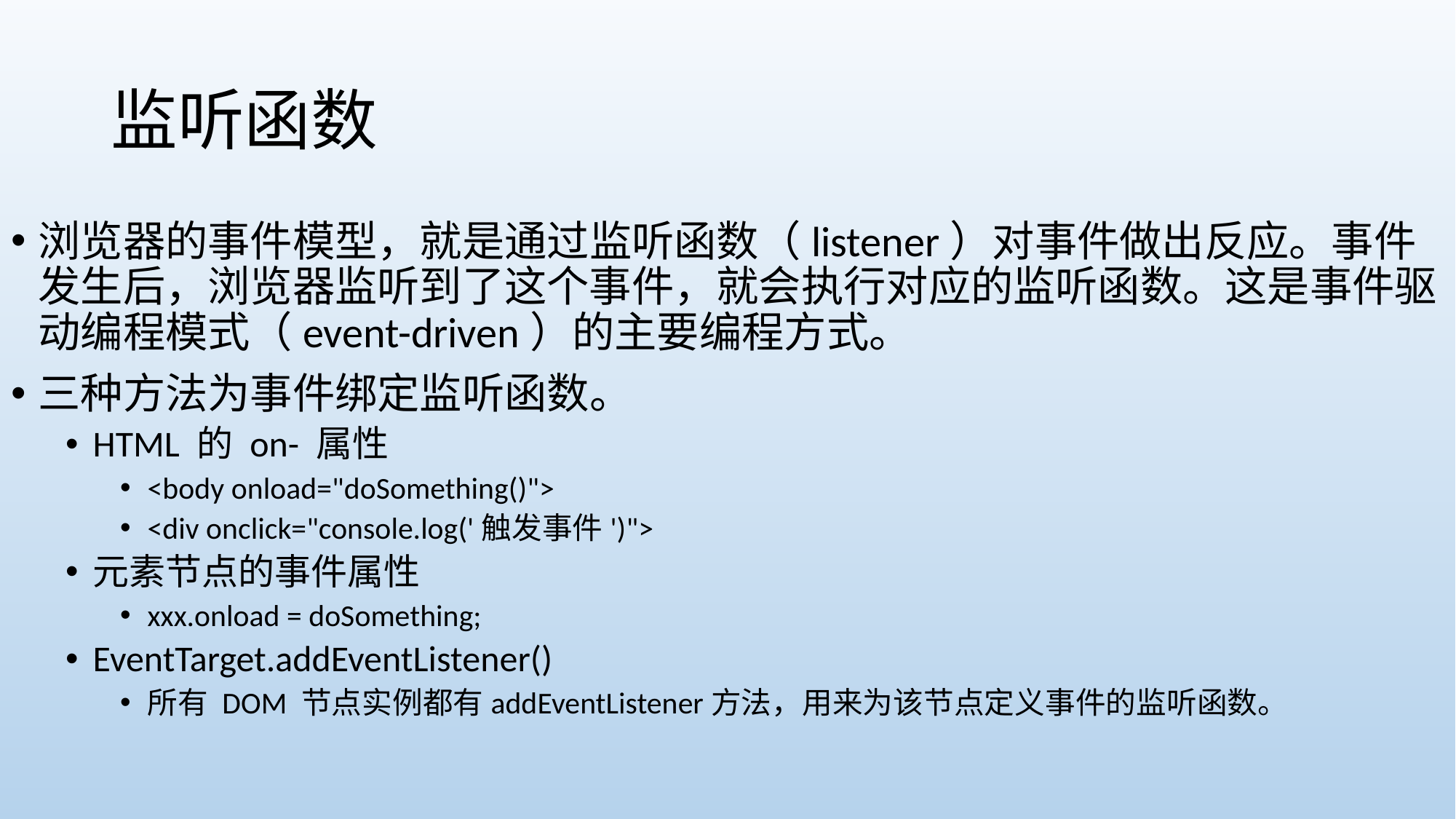

# 监听函数
浏览器的事件模型，就是通过监听函数（listener）对事件做出反应。事件发生后，浏览器监听到了这个事件，就会执行对应的监听函数。这是事件驱动编程模式（event-driven）的主要编程方式。
三种方法为事件绑定监听函数。
HTML 的 on- 属性
<body onload="doSomething()">
<div onclick="console.log('触发事件')">
元素节点的事件属性
xxx.onload = doSomething;
EventTarget.addEventListener()
所有 DOM 节点实例都有addEventListener方法，用来为该节点定义事件的监听函数。